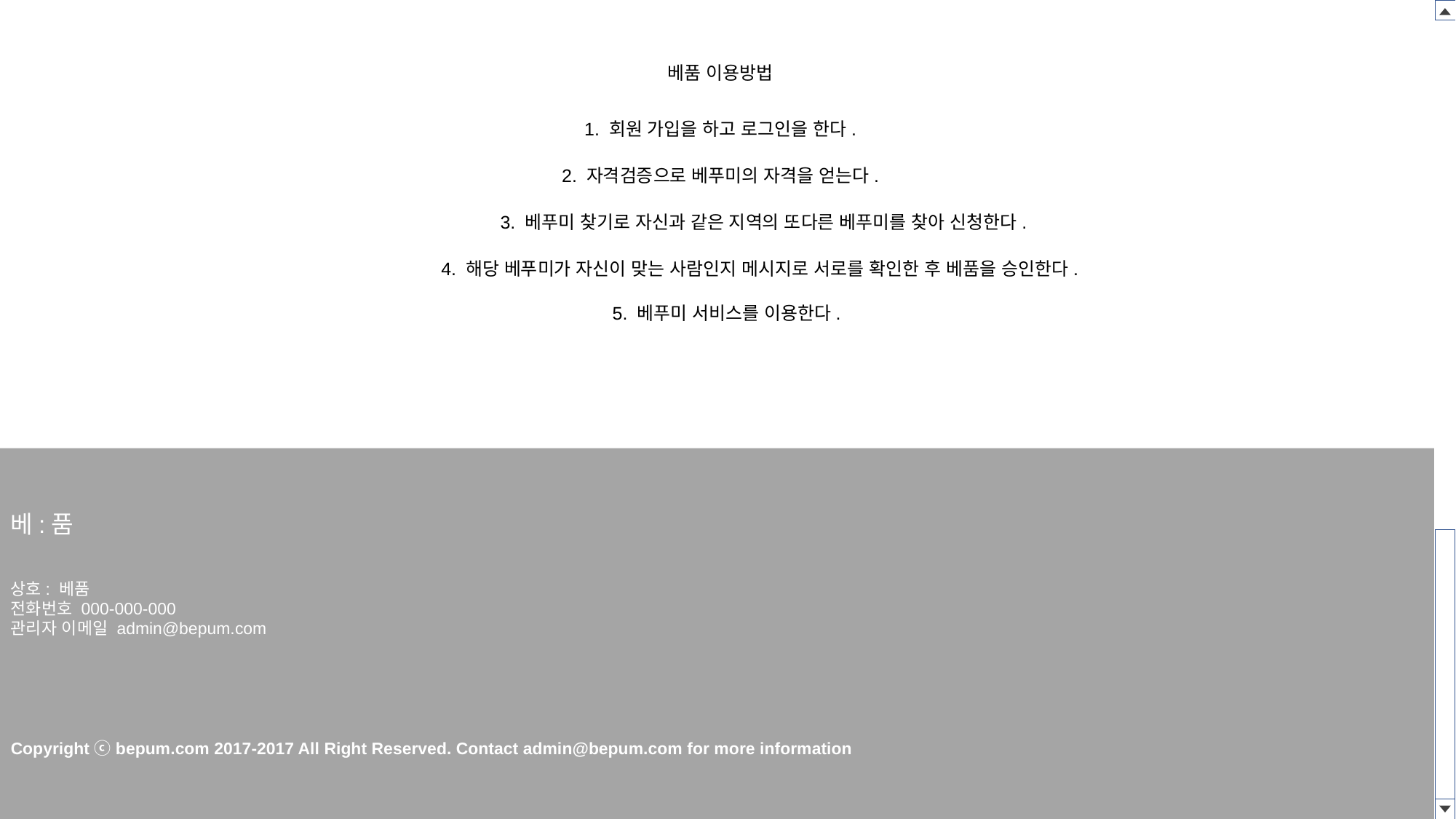

베품 이용방법
1. 회원 가입을 하고 로그인을 한다.
2. 자격검증으로 베푸미의 자격을 얻는다.
3. 베푸미 찾기로 자신과 같은 지역의 또다른 베푸미를 찾아 신청한다.
4. 해당 베푸미가 자신이 맞는 사람인지 메시지로 서로를 확인한 후 베품을 승인한다.
5. 베푸미 서비스를 이용한다.
베
   품
베:품

상호: 베품
전화번호 000-000-000
관리자 이메일 admin@bepum.com

Copyright ⓒ bepum.com 2017-2017 All Right Reserved. Contact admin@bepum.com for more information